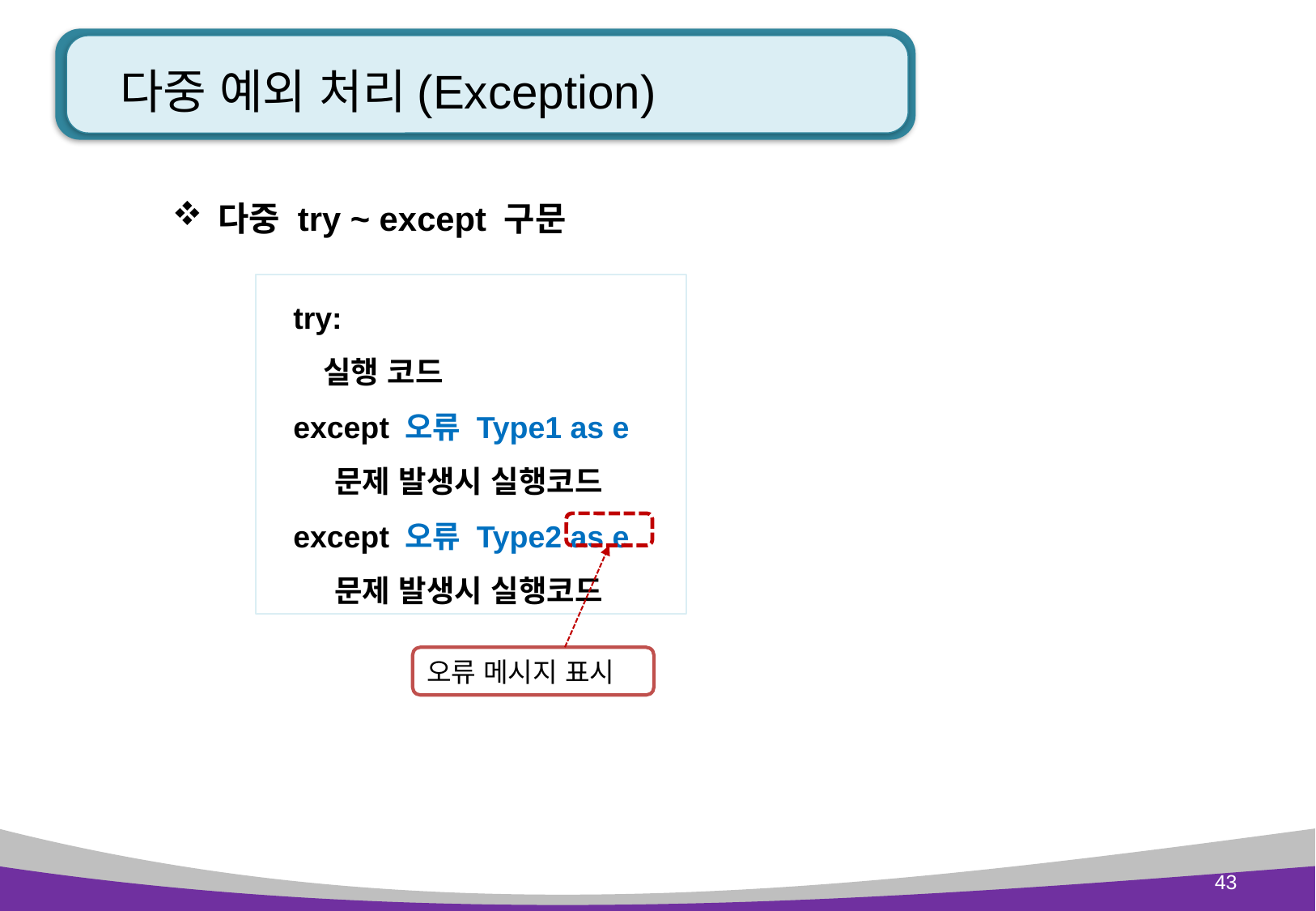

# 다중 예외 처리(Exception)
다중 try ~ except 구문
   try:
       실행 코드
   except 오류 Type1 as e
       문제 발생시 실행코드
   except 오류 Type2 as e
       문제 발생시 실행코드

오류 메시지 표시
43